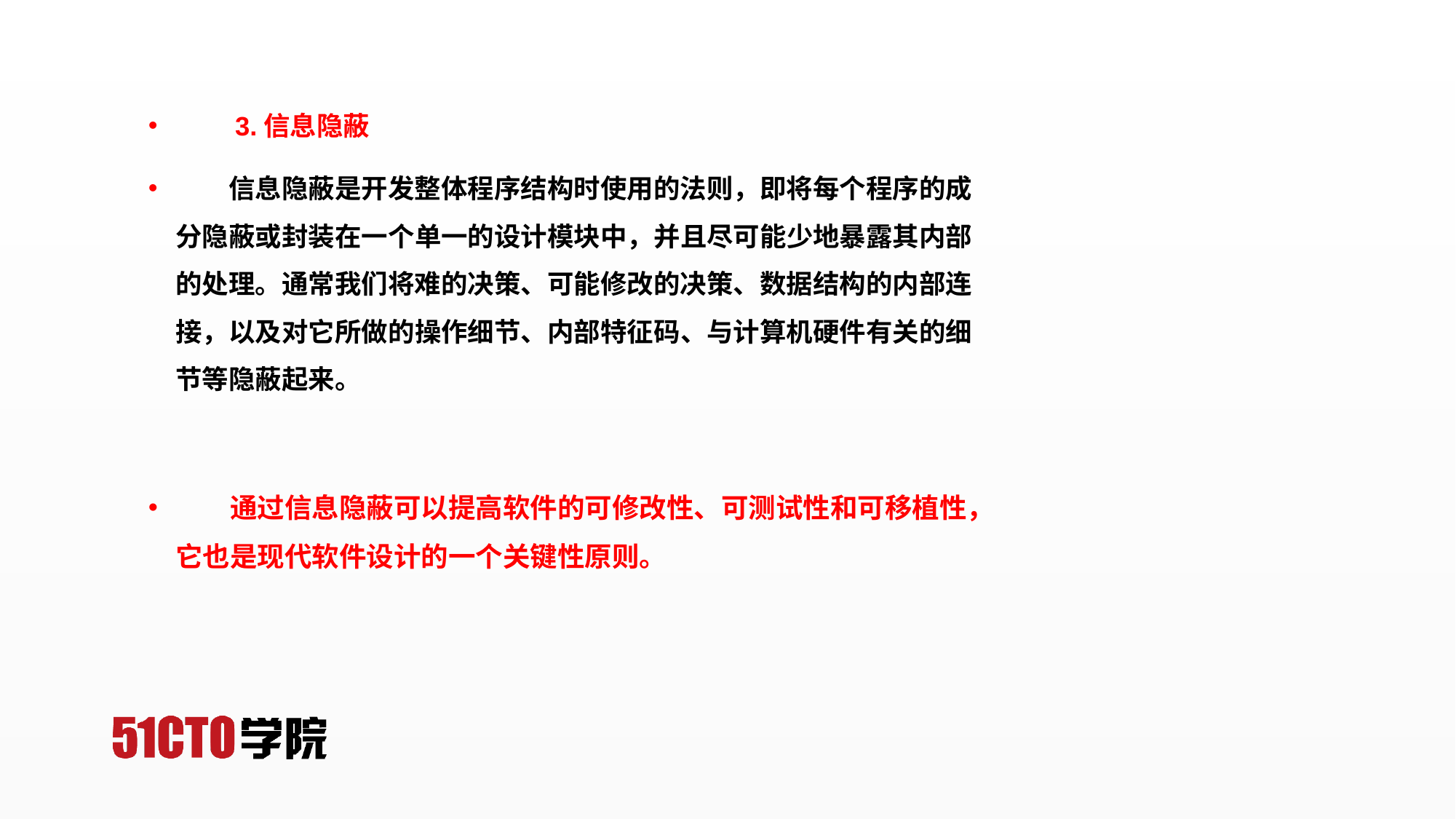

3.信息隐蔽
　　信息隐蔽是开发整体程序结构时使用的法则，即将每个程序的成分隐蔽或封装在一个单一的设计模块中，并且尽可能少地暴露其内部的处理。通常我们将难的决策、可能修改的决策、数据结构的内部连接，以及对它所做的操作细节、内部特征码、与计算机硬件有关的细节等隐蔽起来。

　　通过信息隐蔽可以提高软件的可修改性、可测试性和可移植性，它也是现代软件设计的一个关键性原则。